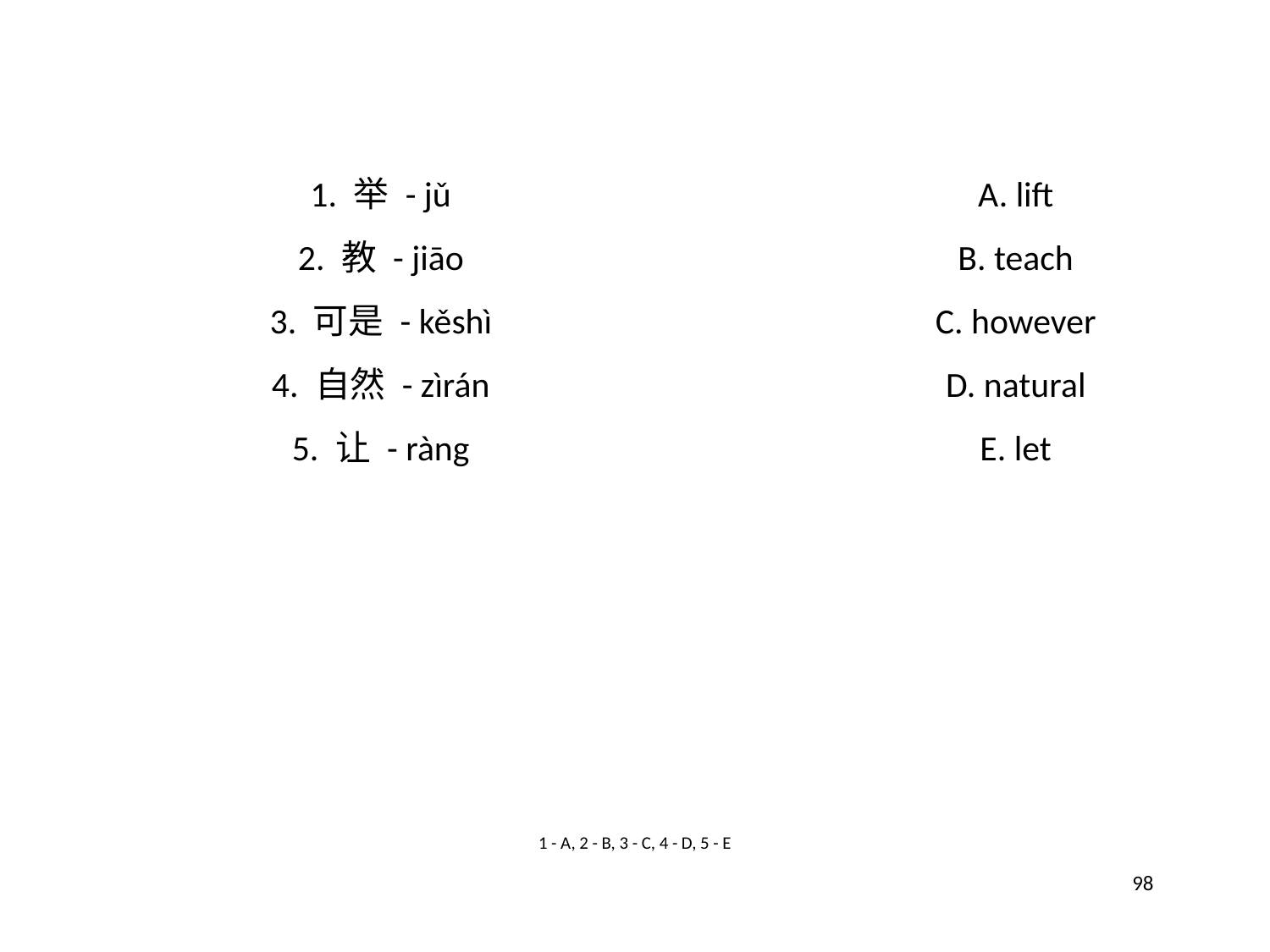

1. 举 - jǔ

A. lift

2. 教 - jiāo

B. teach

3. 可是 - kěshì

C. however

4. 自然 - zìrán

D. natural

5. 让 - ràng

E. let
1 - A, 2 - B, 3 - C, 4 - D, 5 - E

98